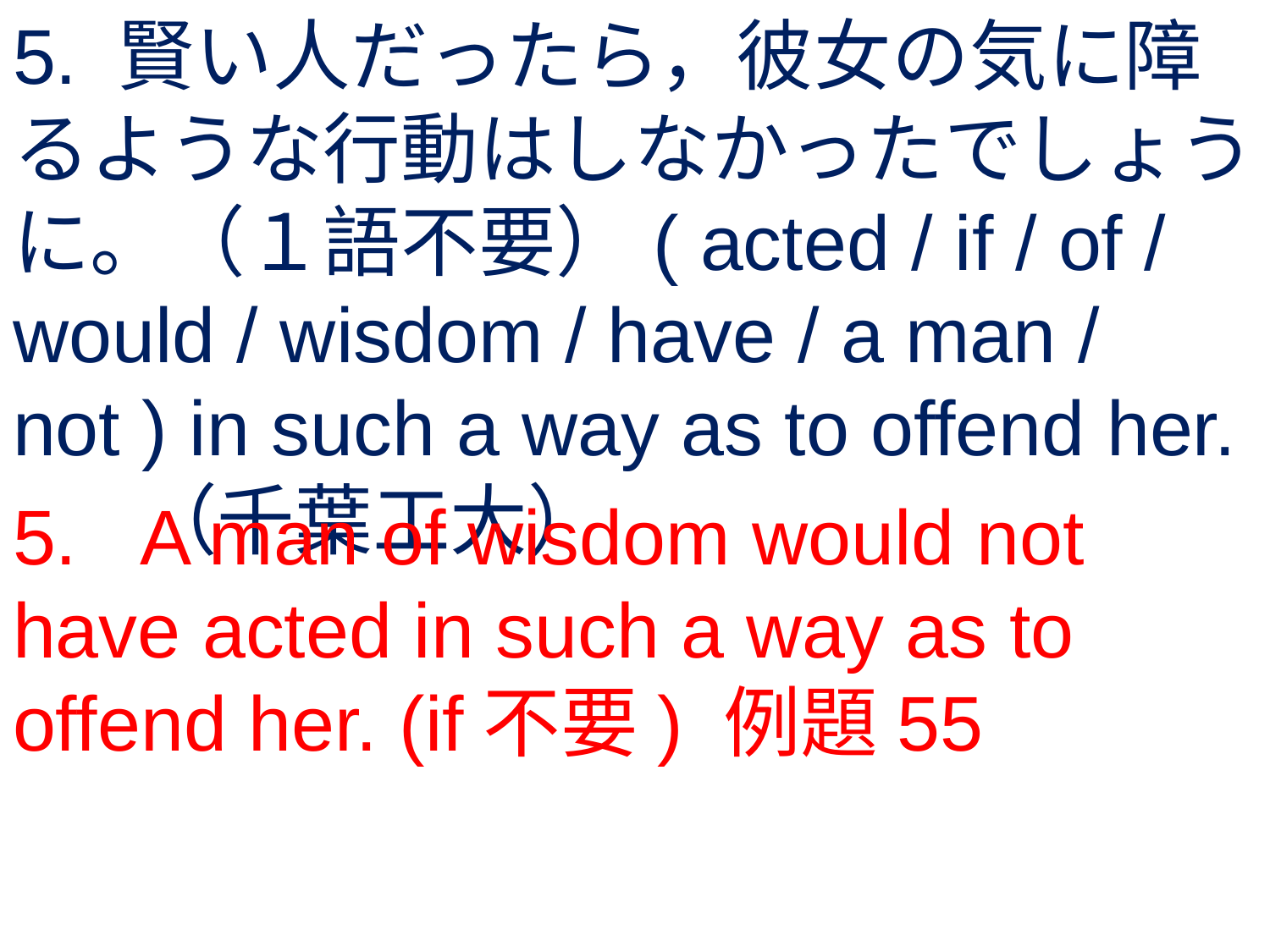

# 5. 賢い人だったら，彼女の気に障るような行動はしなかったでしょうに。（１語不要）( acted / if / of / would / wisdom / have / a man / not ) in such a way as to offend her.	（千葉工大）
5.	A man of wisdom would not have acted in such a way as to offend her. (if不要) 例題55